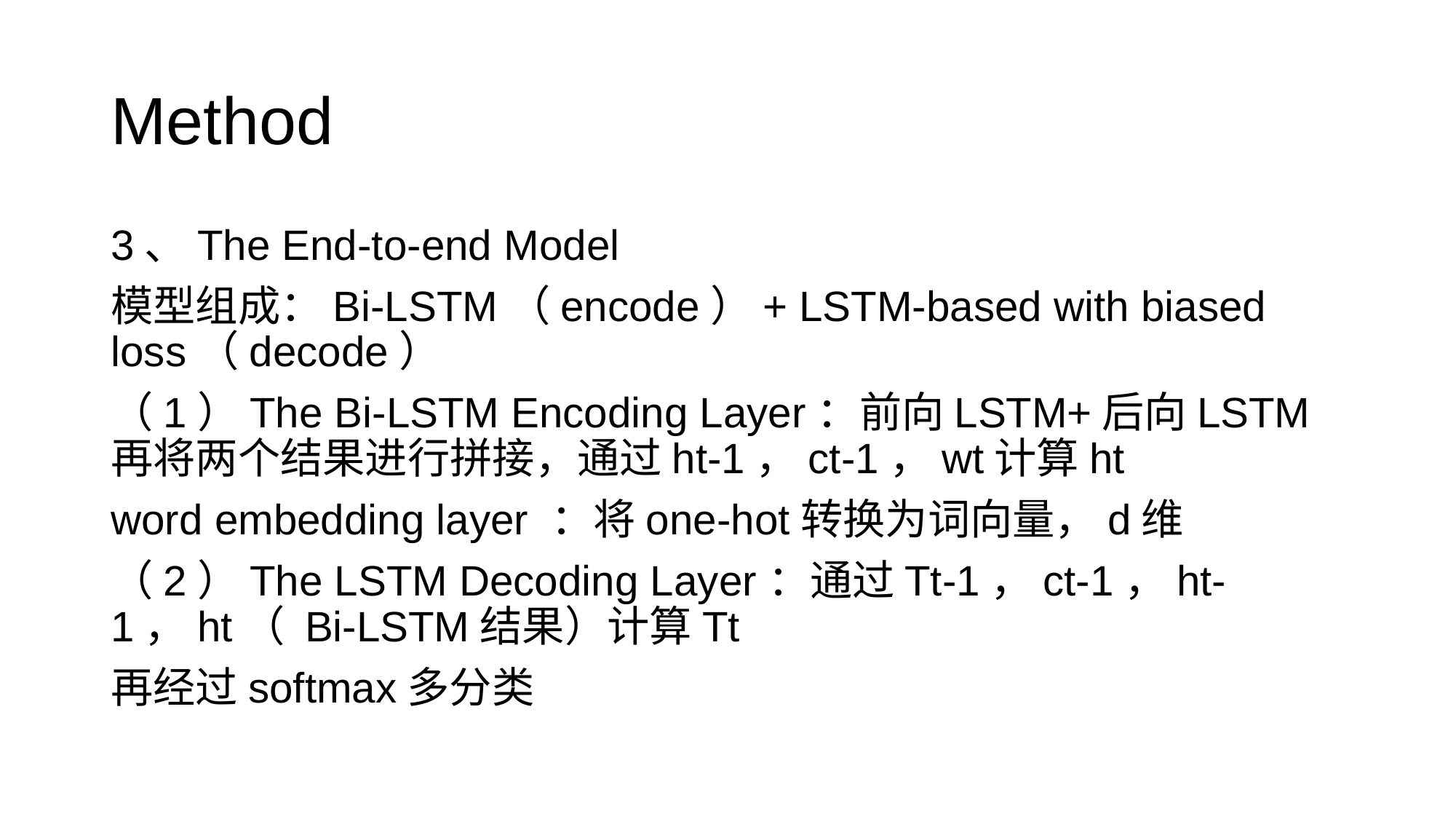

# Method
3、The End-to-end Model
模型组成：Bi-LSTM（encode）+ LSTM-based with biased loss（decode）
（1）The Bi-LSTM Encoding Layer：前向LSTM+后向LSTM再将两个结果进行拼接，通过ht-1，ct-1，wt计算ht
word embedding layer ：将one-hot转换为词向量，d维
（2）The LSTM Decoding Layer：通过Tt-1，ct-1，ht-1，ht（ Bi-LSTM结果）计算Tt
再经过softmax多分类